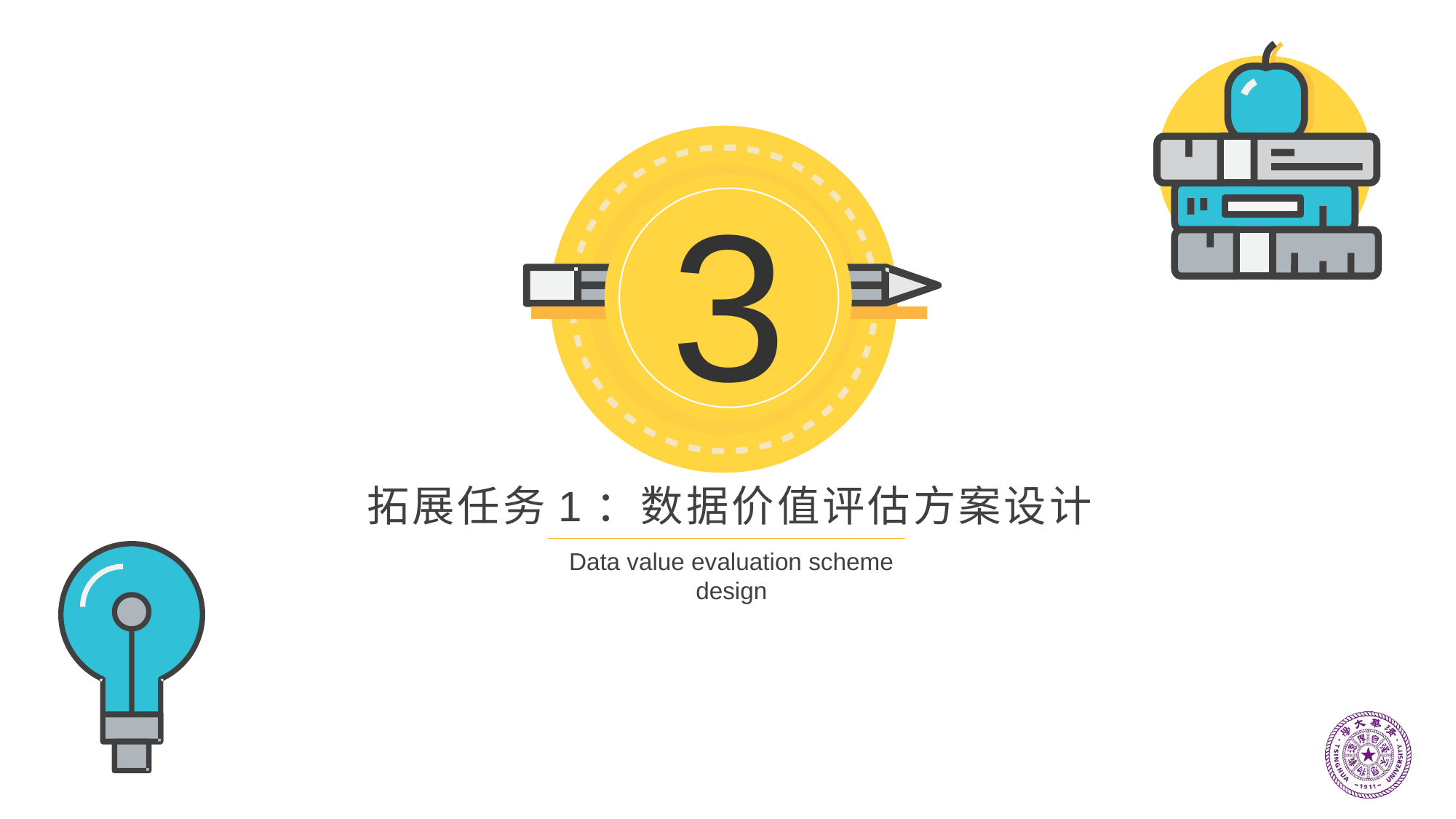

3
拓展任务1：数据价值评估方案设计

Data value evaluation scheme design